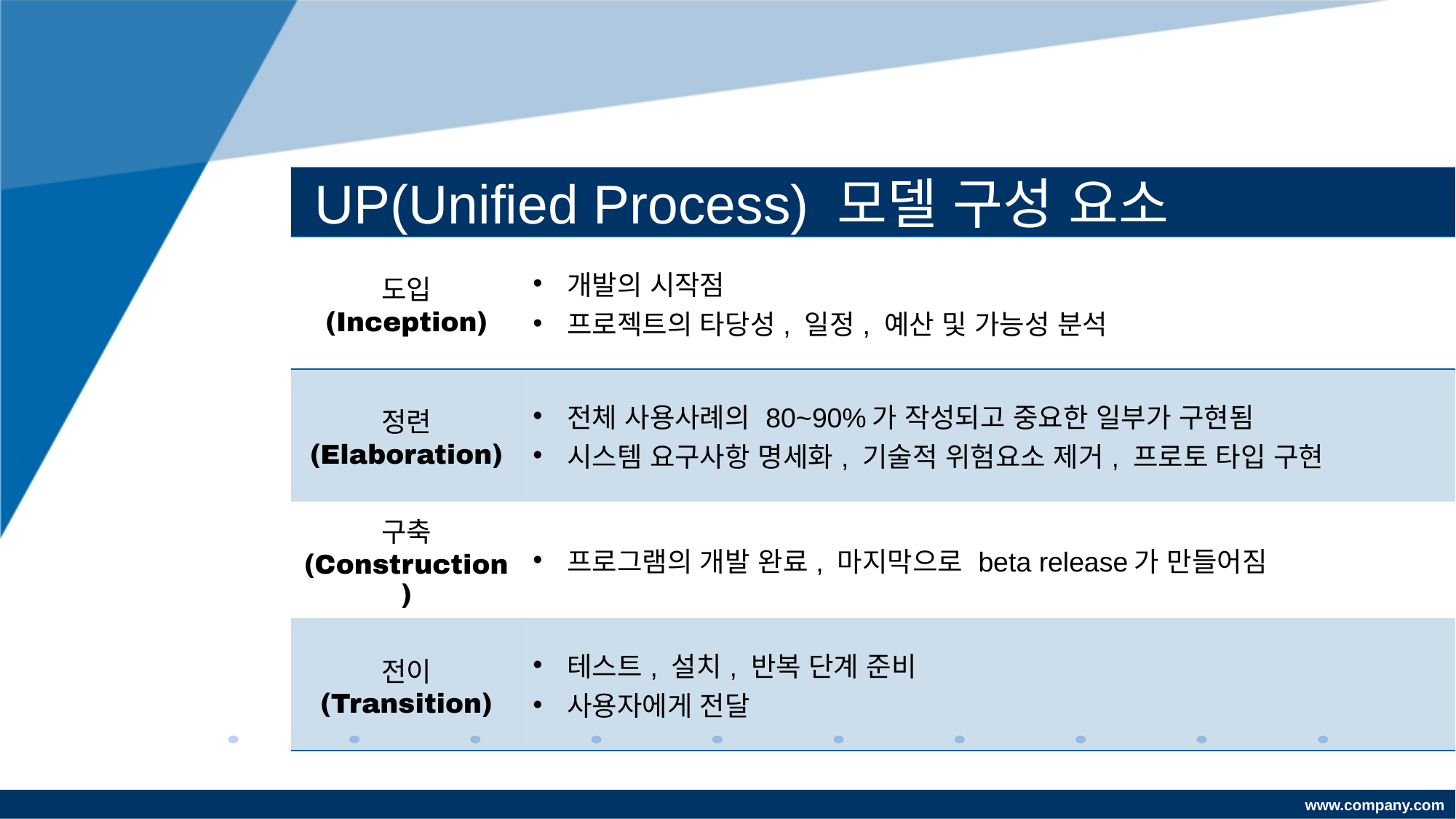

# UP(Unified Process) 모델 구성 요소
| 도입 (Inception) | 개발의 시작점 프로젝트의 타당성, 일정, 예산 및 가능성 분석 |
| --- | --- |
| 정련 (Elaboration) | 전체 사용사례의 80~90%가 작성되고 중요한 일부가 구현됨 시스템 요구사항 명세화, 기술적 위험요소 제거, 프로토 타입 구현 |
| 구축 (Construction) | 프로그램의 개발 완료, 마지막으로 beta release가 만들어짐 |
| 전이 (Transition) | 테스트, 설치, 반복 단계 준비 사용자에게 전달 |